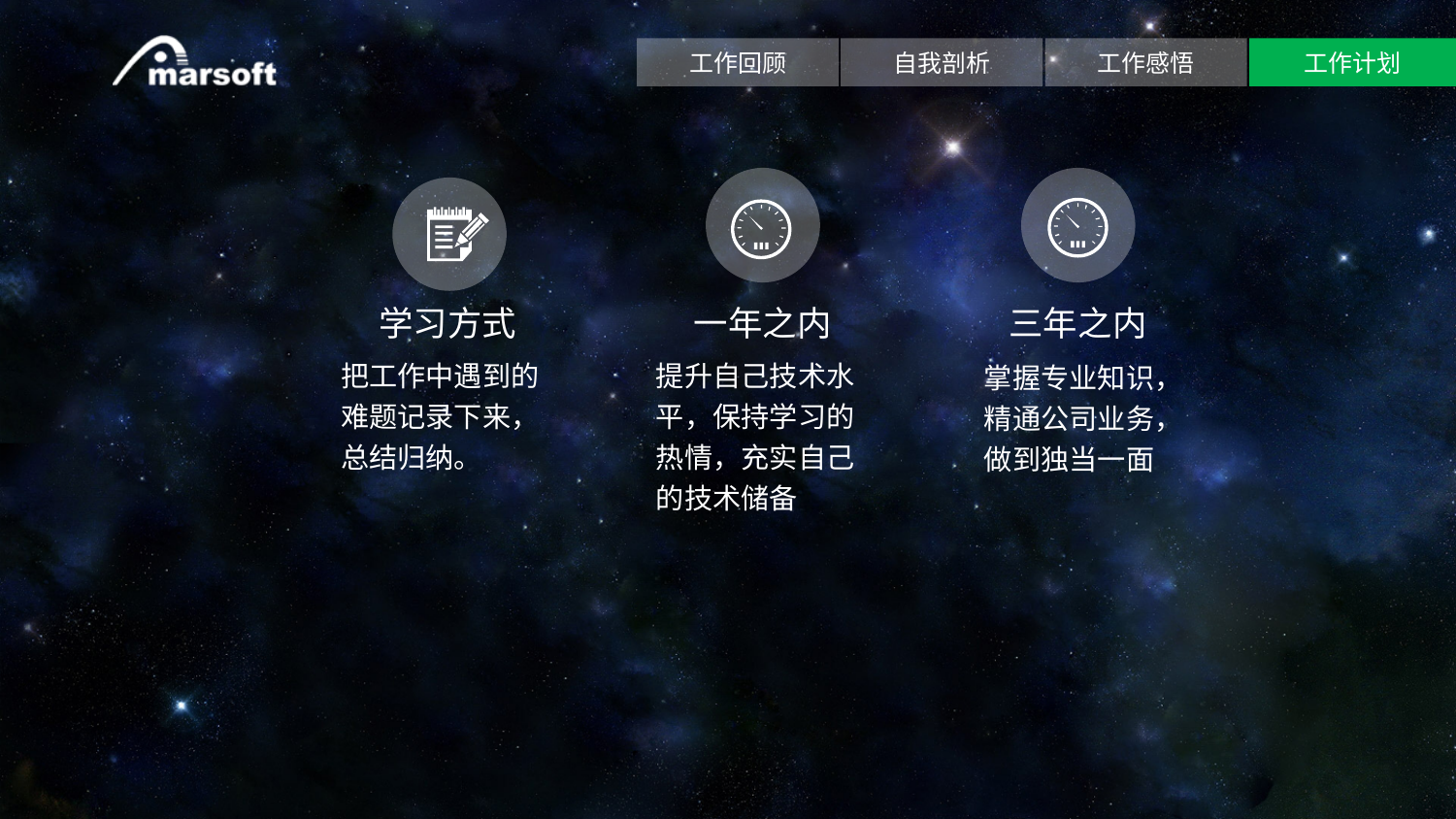

学习方式
一年之内
三年之内
把工作中遇到的难题记录下来，总结归纳。
提升自己技术水平，保持学习的热情，充实自己的技术储备
掌握专业知识，精通公司业务，做到独当一面